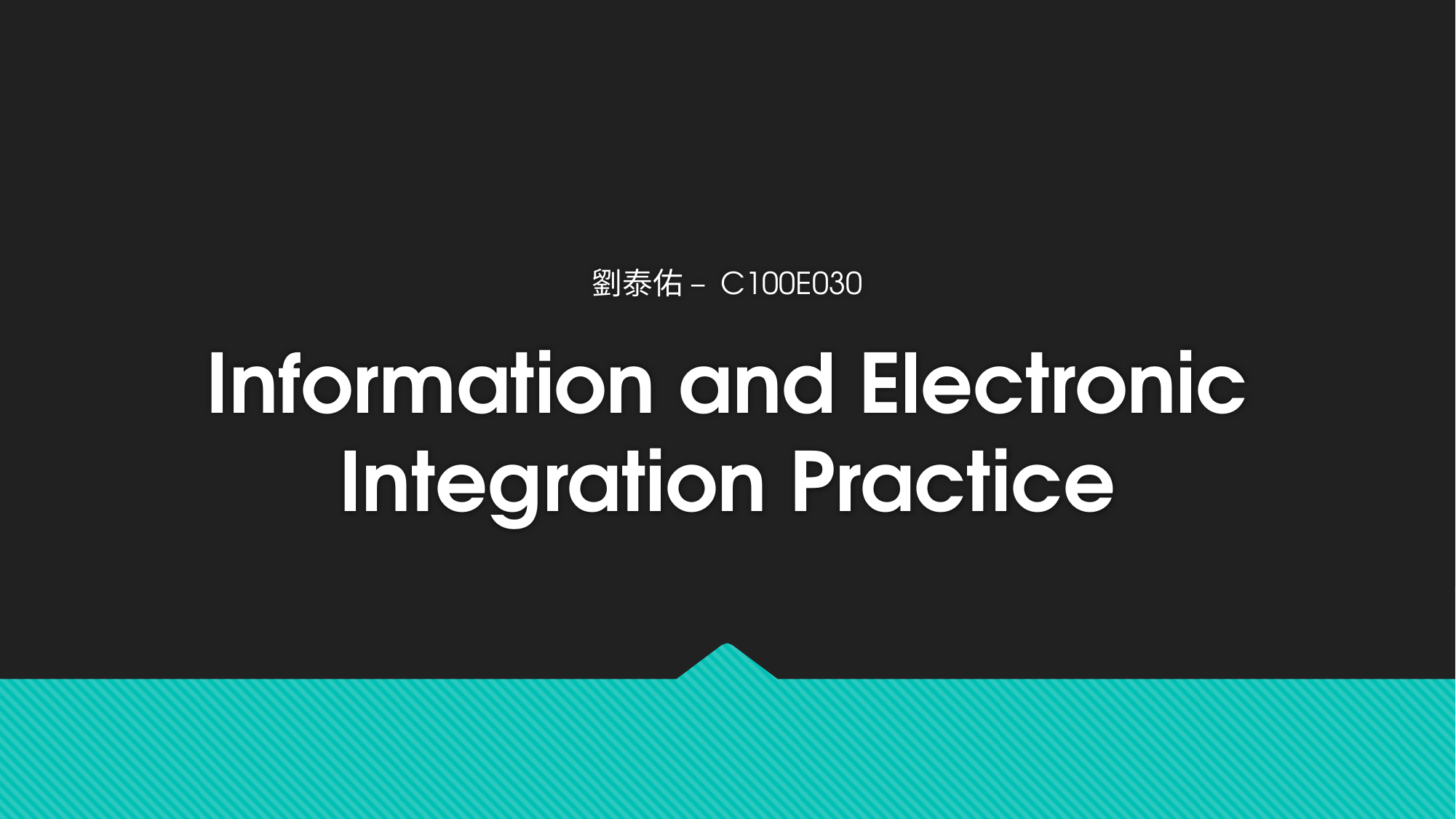

劉泰佑 – C100E030
# Information and Electronic Integration Practice